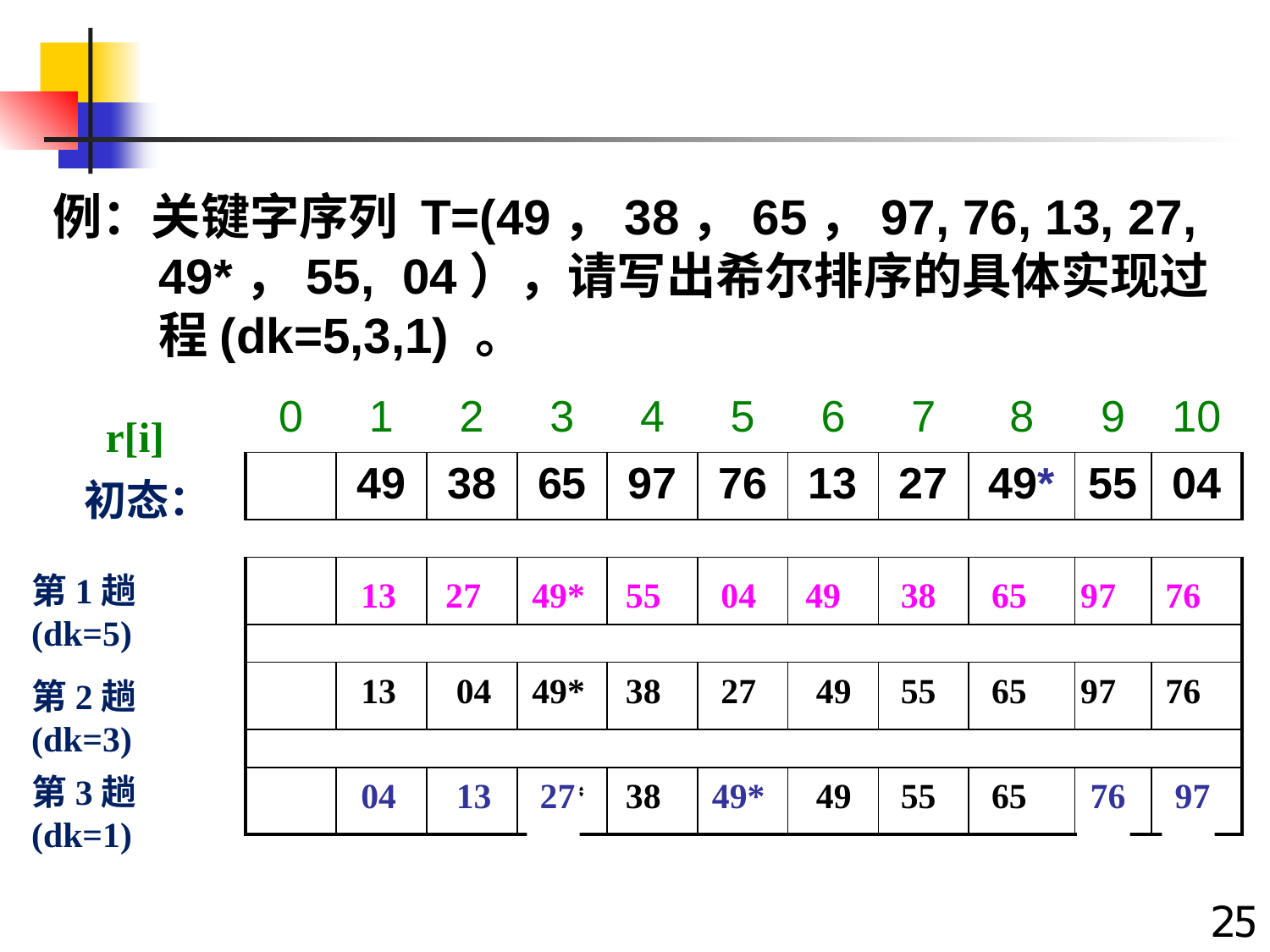

# 例：关键字序列 T=(49，38，65，97, 76, 13, 27, 49*，55,  04），请写出希尔排序的具体实现过程(dk=5,3,1) 。
| 0 | 1 | 2 | 3 | 4 | 5 | 6 | 7 | 8 | 9 | 10 |
| --- | --- | --- | --- | --- | --- | --- | --- | --- | --- | --- |
|  | 49 | 38 | 65 | 97 | 76 | 13 | 27 | 49\* | 55 | 04 |
|  |  |  |  |  |  |  |  |  |  |  |
|  |  |  |  |  |  |  |  |  |  |  |
|  |  |  |  |  |  |  |  |  |  |  |
|  |  |  |  |  |  |  |  |  |  |  |
|  |  |  |  |  |  |  |  |  |  |  |
|  |  |  |  |  |  |  |  |  |  |  |
r[i]
初态：
第1趟 (dk=5)
49
13
38
27
49*
65
97
55
76
04
13
49
27
38
49*
 65
55
97
04
76
第2趟 (dk=3)
13
13
27
04
49*
49*
55
38
04
27
49
49
38
55
 65
 65
97
97
76
76
第3趟 (dk=1)
13
04
49*
38
27
49
55
 65
97
76
04
13
 27
49*
 76
 97
25